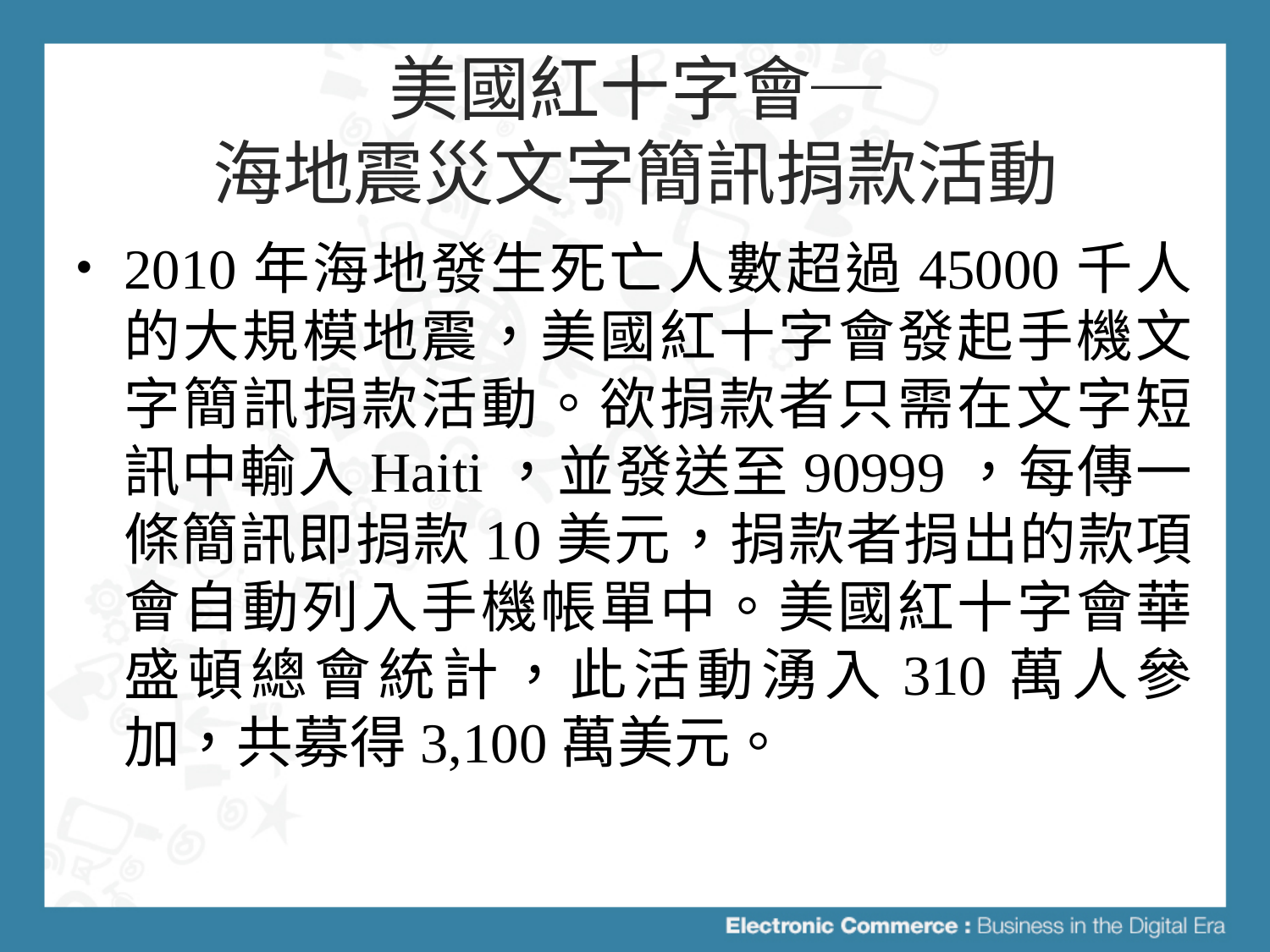

# 美國紅十字會─ 海地震災文字簡訊捐款活動
2010年海地發生死亡人數超過45000千人的大規模地震，美國紅十字會發起手機文字簡訊捐款活動。欲捐款者只需在文字短訊中輸入Haiti，並發送至90999，每傳一條簡訊即捐款10美元，捐款者捐出的款項會自動列入手機帳單中。美國紅十字會華盛頓總會統計，此活動湧入310萬人參加，共募得3,100萬美元。